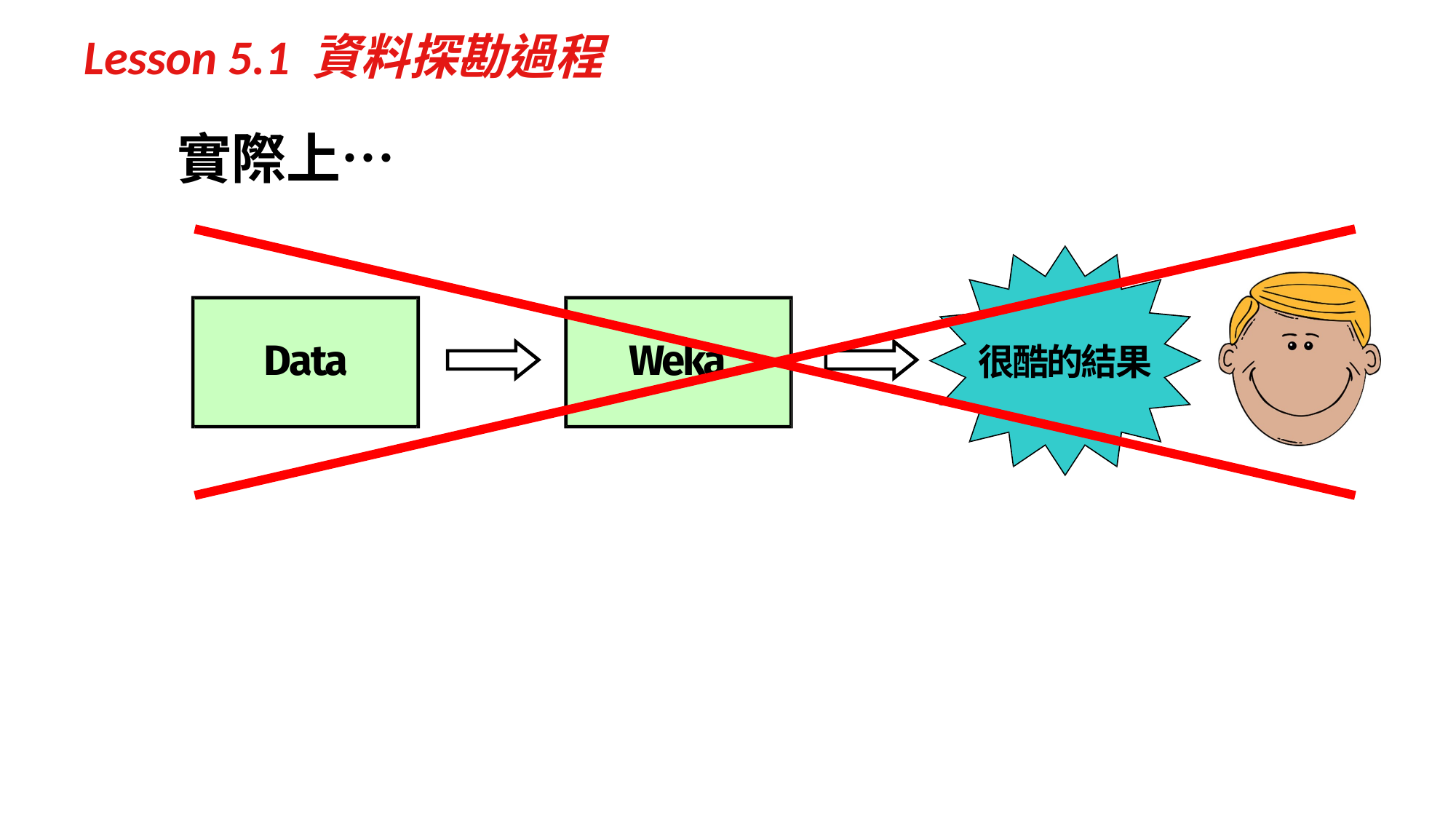

# Lesson 5.1 資料探勘過程
實際上…

Data
Weka
很酷的結果